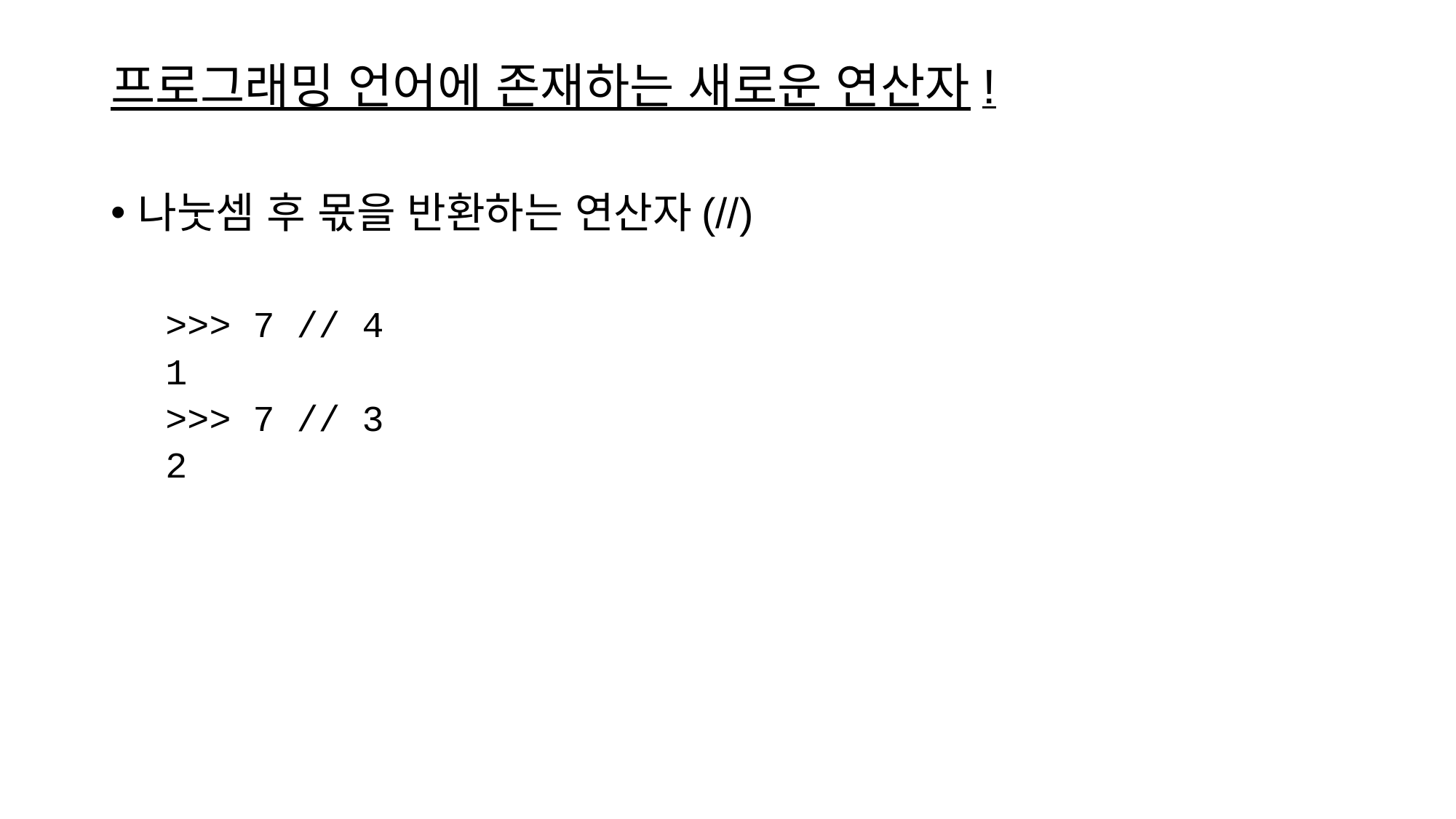

# 프로그래밍 언어에 존재하는 새로운 연산자!
나눗셈 후 몫을 반환하는 연산자(//)

>>> 7 // 4
1
>>> 7 // 3
2